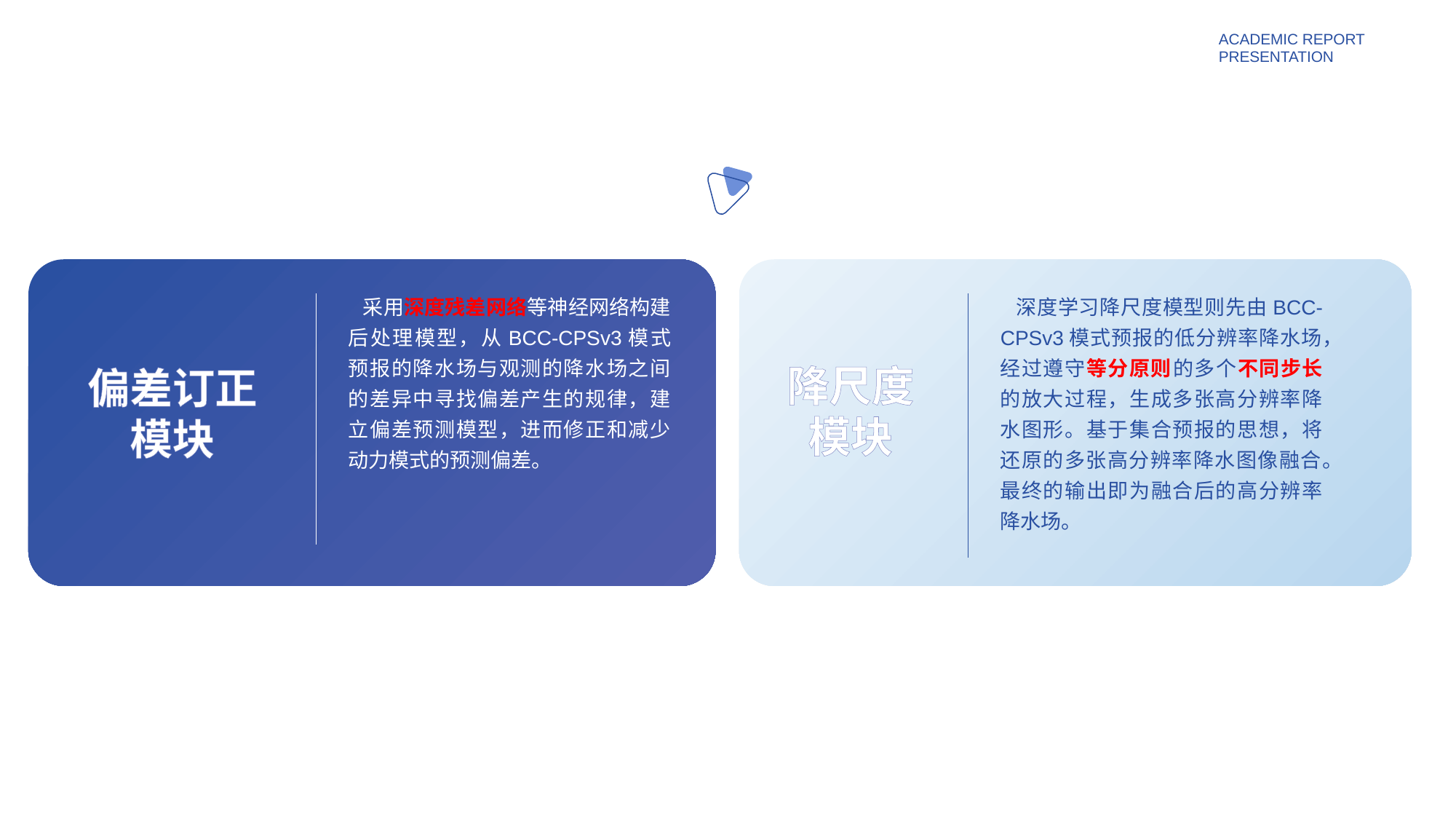

采用深度残差网络等神经网络构建后处理模型，从BCC-CPSv3模式预报的降水场与观测的降水场之间的差异中寻找偏差产生的规律，建立偏差预测模型，进而修正和减少动力模式的预测偏差。
  深度学习降尺度模型则先由BCC-CPSv3模式预报的低分辨率降水场，经过遵守等分原则的多个不同步长的放大过程，生成多张高分辨率降水图形。基于集合预报的思想，将还原的多张高分辨率降水图像融合。最终的输出即为融合后的高分辨率降水场。
降尺度
模块
偏差订正
模块
%